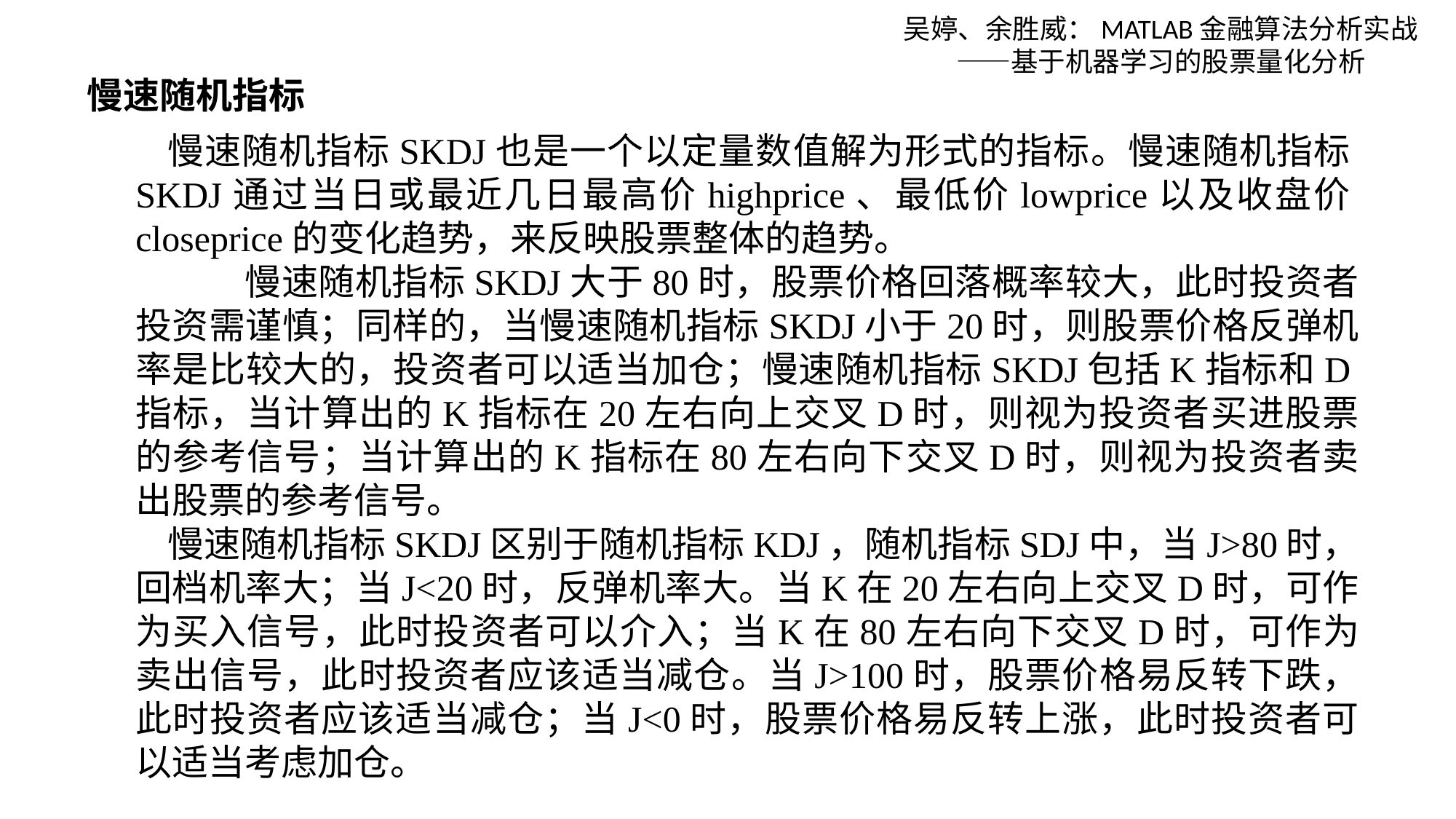

吴婷、余胜威：MATLAB金融算法分析实战——基于机器学习的股票量化分析
慢速随机指标
慢速随机指标SKDJ也是一个以定量数值解为形式的指标。慢速随机指标SKDJ通过当日或最近几日最高价highprice、最低价lowprice以及收盘价closeprice的变化趋势，来反映股票整体的趋势。
	慢速随机指标SKDJ大于80时，股票价格回落概率较大，此时投资者投资需谨慎；同样的，当慢速随机指标SKDJ小于20时，则股票价格反弹机率是比较大的，投资者可以适当加仓；慢速随机指标SKDJ包括K指标和D指标，当计算出的K指标在20左右向上交叉D时，则视为投资者买进股票的参考信号；当计算出的K指标在80左右向下交叉D时，则视为投资者卖出股票的参考信号。
慢速随机指标SKDJ区别于随机指标KDJ，随机指标SDJ中，当J>80时，回档机率大；当J<20时，反弹机率大。当K在20左右向上交叉D时，可作为买入信号，此时投资者可以介入；当K在80左右向下交叉D时，可作为卖出信号，此时投资者应该适当减仓。当J>100时，股票价格易反转下跌，此时投资者应该适当减仓；当J<0时，股票价格易反转上涨，此时投资者可以适当考虑加仓。